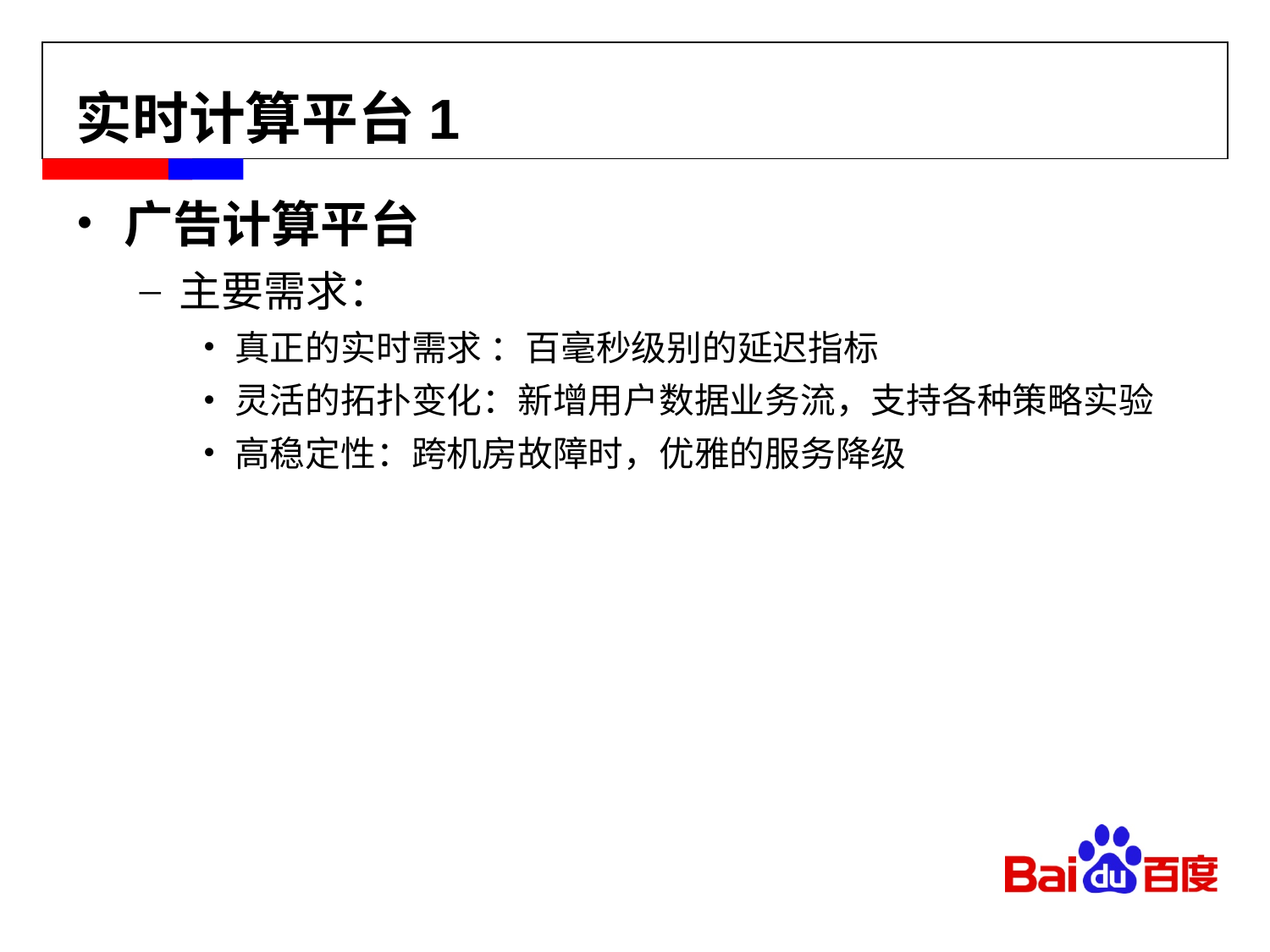

# 实时计算平台1
广告计算平台
主要需求：
真正的实时需求 ：百毫秒级别的延迟指标
灵活的拓扑变化：新增用户数据业务流，支持各种策略实验
高稳定性：跨机房故障时，优雅的服务降级